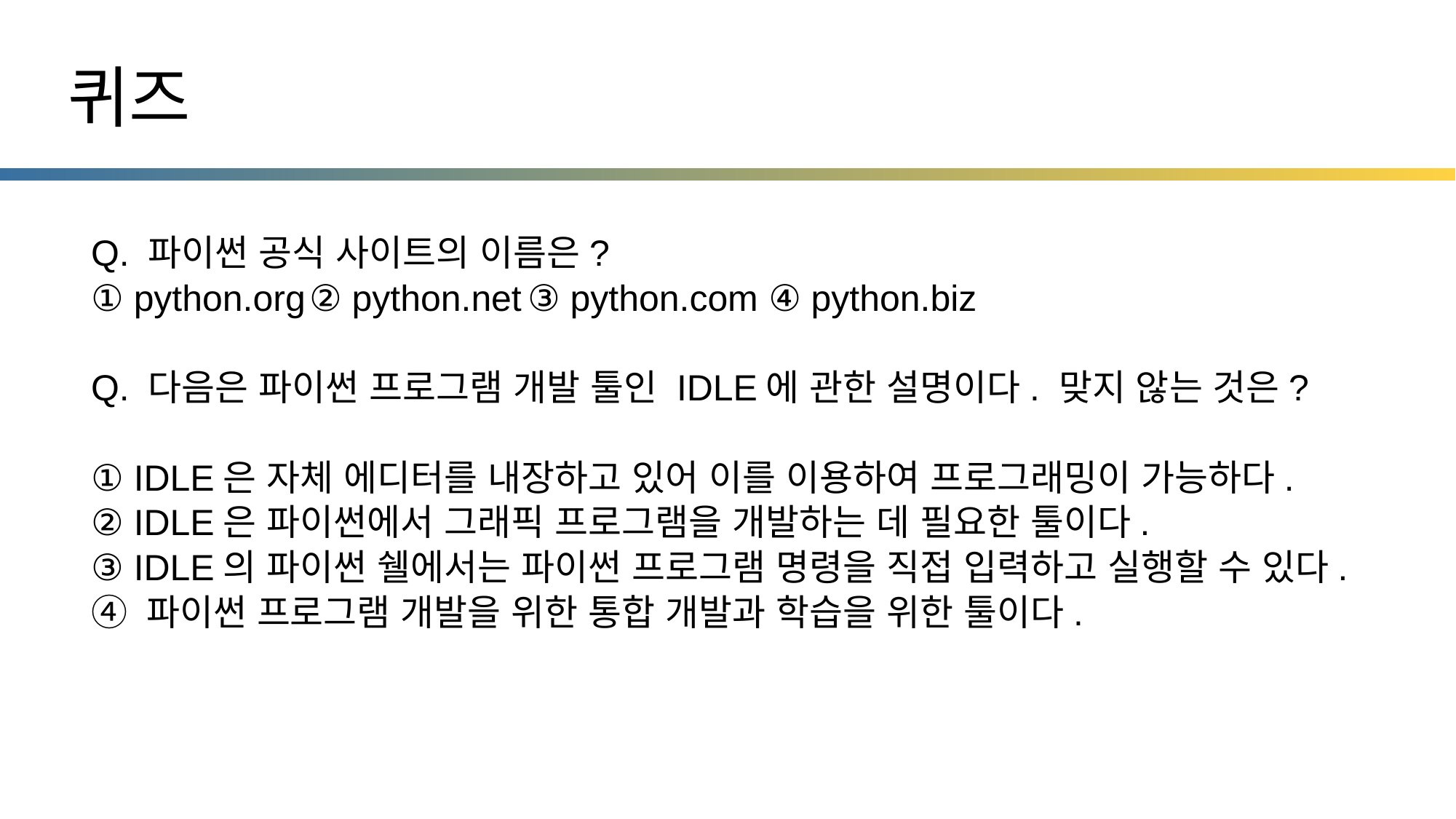

# 퀴즈

Q. 파이썬 공식 사이트의 이름은?
① python.org	② python.net	③ python.com ④ python.biz

Q. 다음은 파이썬 프로그램 개발 툴인 IDLE에 관한 설명이다. 맞지 않는 것은?

① IDLE은 자체 에디터를 내장하고 있어 이를 이용하여 프로그래밍이 가능하다.
② IDLE은 파이썬에서 그래픽 프로그램을 개발하는 데 필요한 툴이다.
③ IDLE의 파이썬 쉘에서는 파이썬 프로그램 명령을 직접 입력하고 실행할 수 있다.
④ 파이썬 프로그램 개발을 위한 통합 개발과 학습을 위한 툴이다.